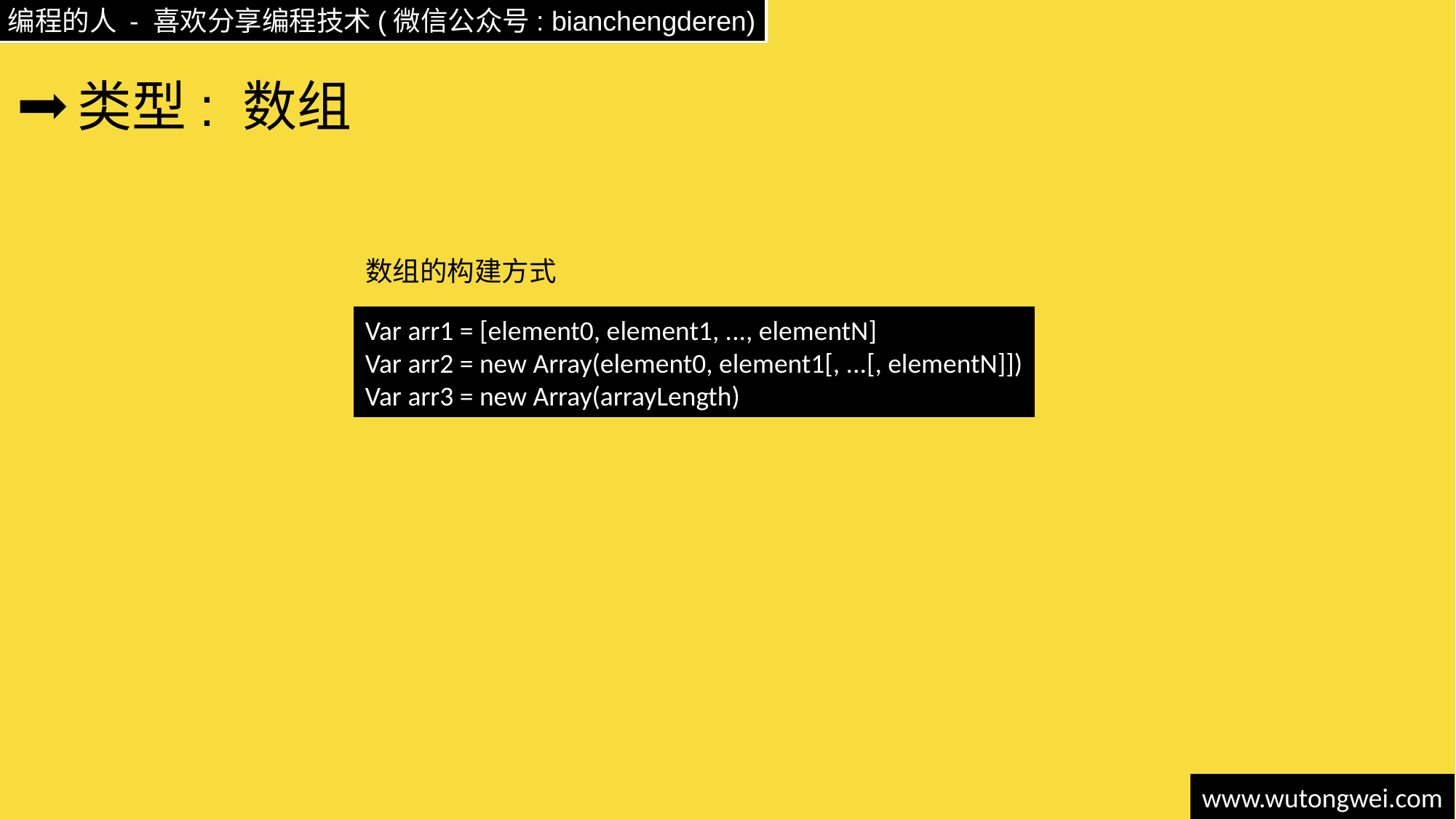

# 类型: 数组
数组的构建方式
Var arr1 = [element0, element1, ..., elementN]
Var arr2 = new Array(element0, element1[, ...[, elementN]])
Var arr3 = new Array(arrayLength)